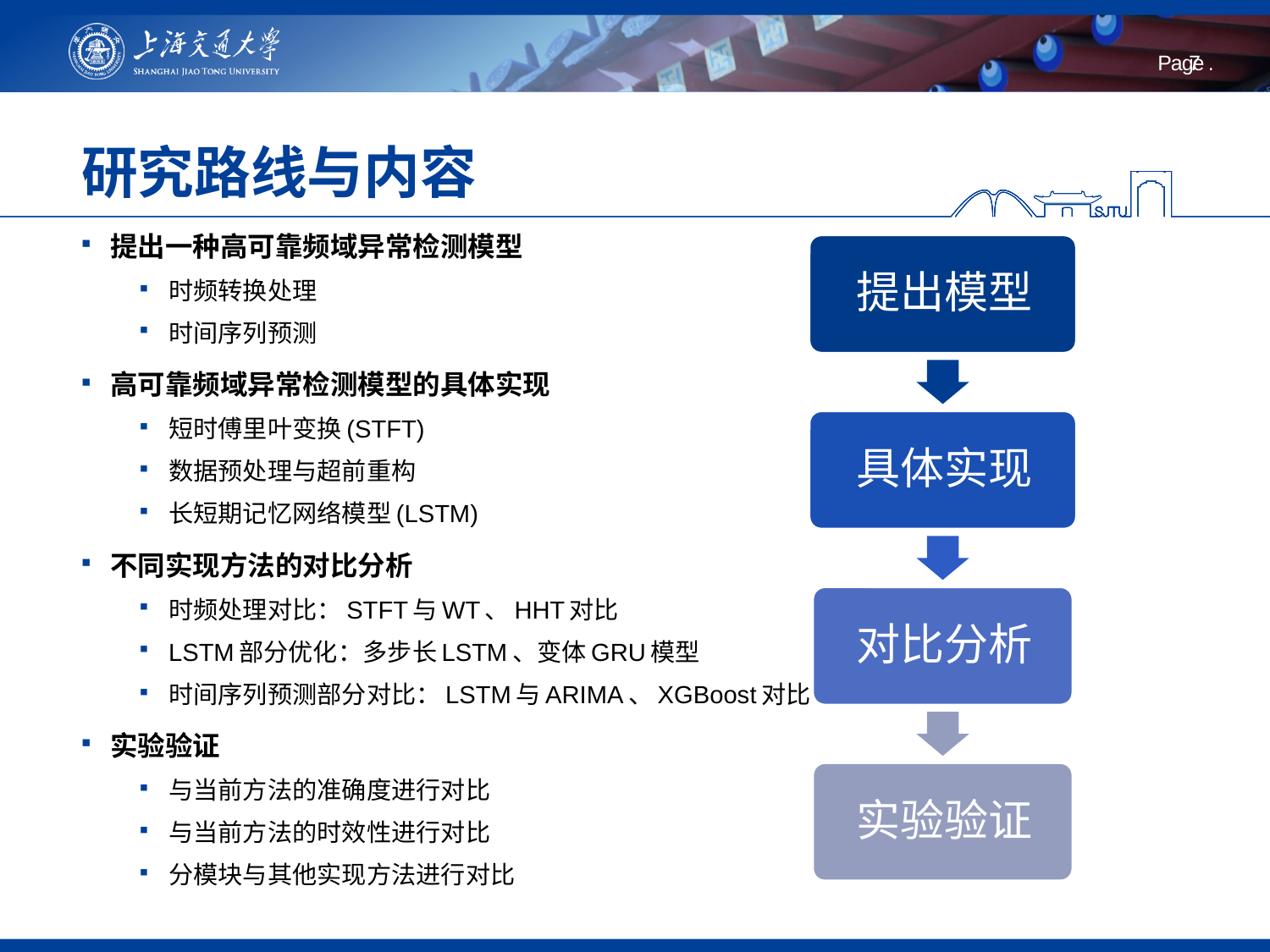

# 研究路线与内容
提出一种高可靠频域异常检测模型
时频转换处理
时间序列预测
高可靠频域异常检测模型的具体实现
短时傅里叶变换(STFT)
数据预处理与超前重构
长短期记忆网络模型(LSTM)
不同实现方法的对比分析
时频处理对比：STFT与WT、HHT对比
LSTM部分优化：多步长LSTM、变体GRU模型
时间序列预测部分对比：LSTM与ARIMA、XGBoost对比
实验验证
与当前方法的准确度进行对比
与当前方法的时效性进行对比
分模块与其他实现方法进行对比
提出模型

具体实现

对比分析

实验验证